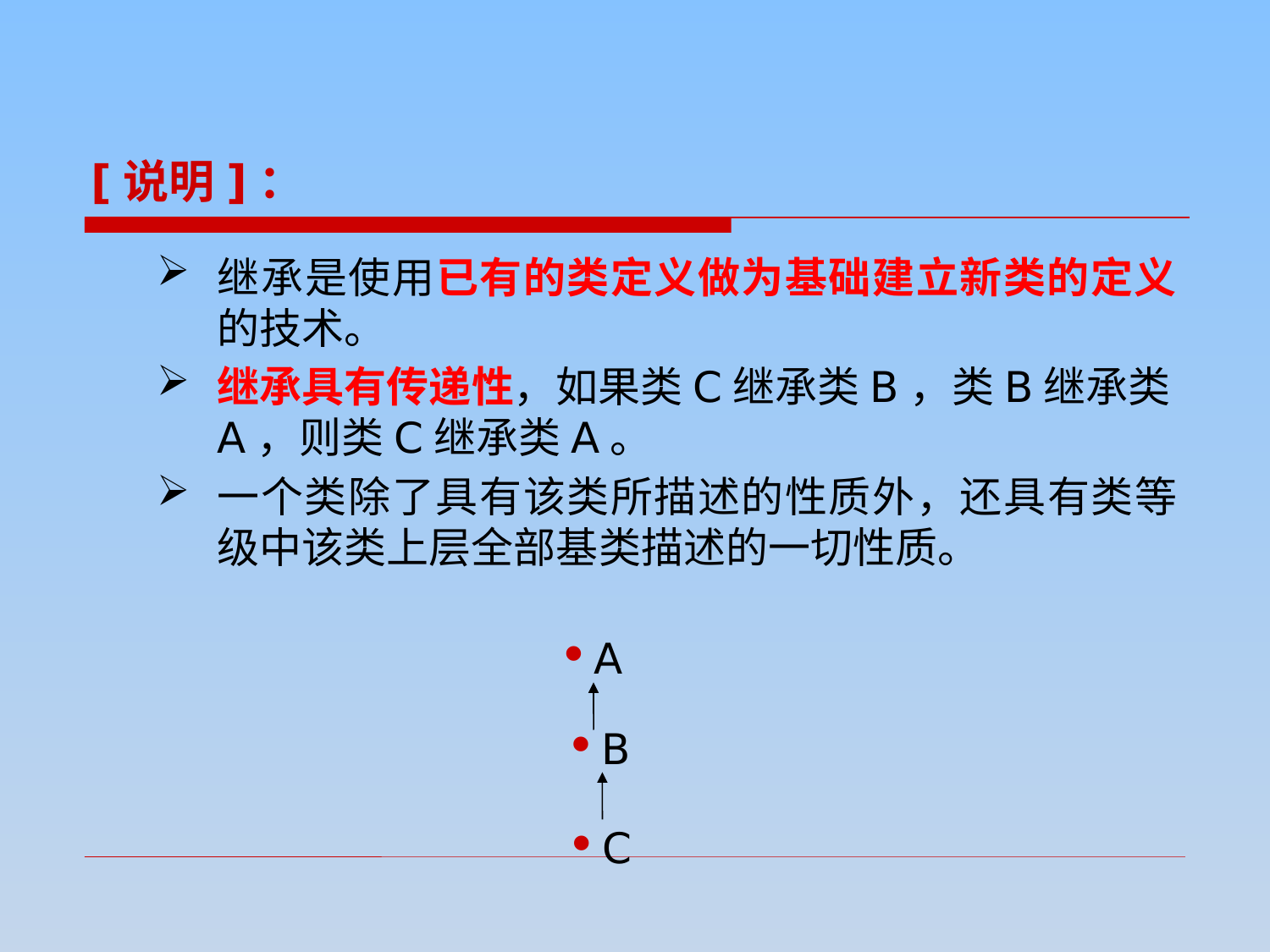

[说明]：

继承是使用已有的类定义做为基础建立新类的定义的技术。
继承具有传递性，如果类C继承类B，类B继承类A，则类C继承类A。
一个类除了具有该类所描述的性质外，还具有类等级中该类上层全部基类描述的一切性质。

A

B

C